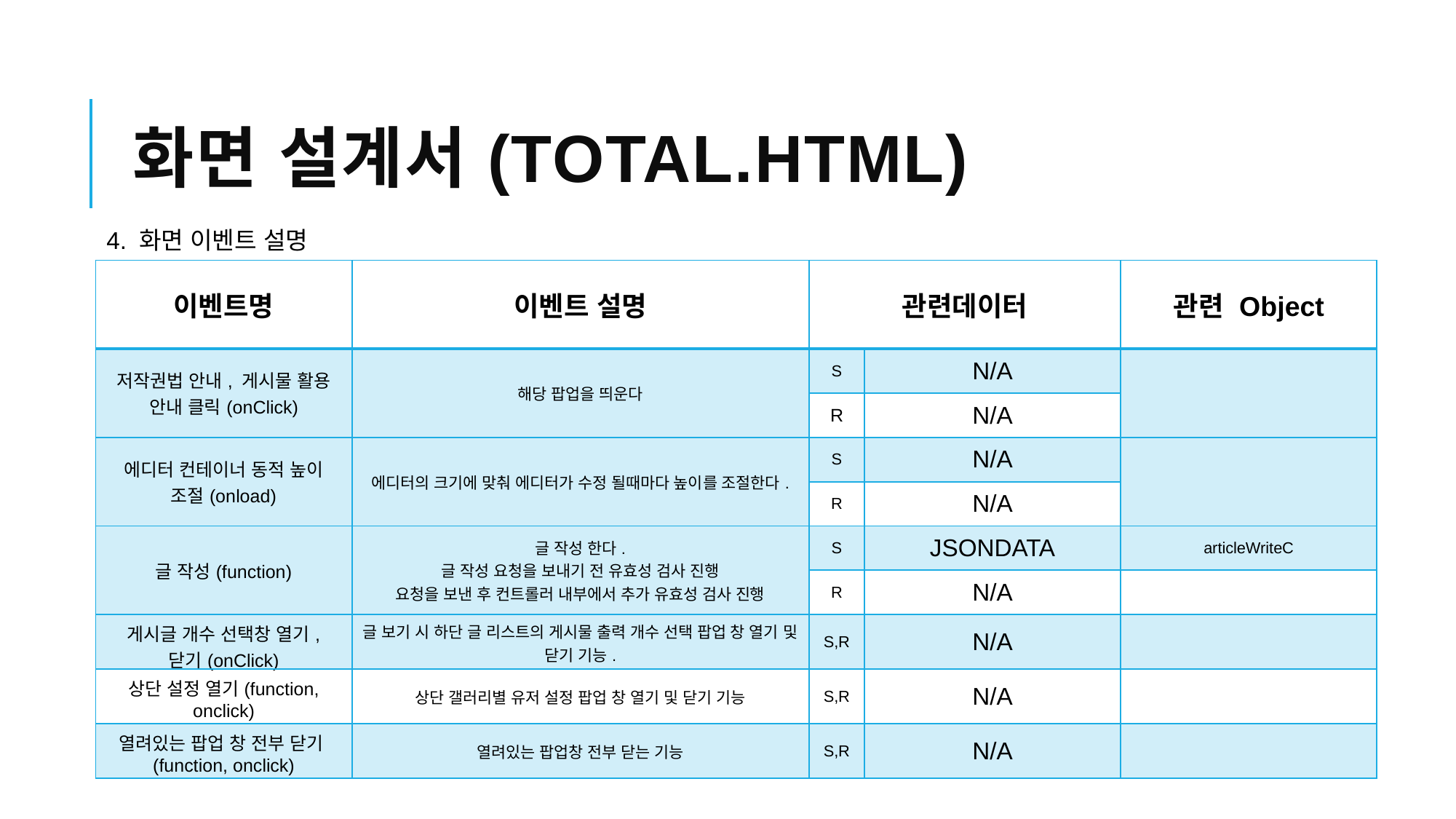

# 화면 설계서(total.html)
4. 화면 이벤트 설명
| 이벤트명 | 이벤트 설명 | 관련데이터 |  | 관련 Object |
| --- | --- | --- | --- | --- |
| 저작권법 안내, 게시물 활용 안내 클릭(onClick) | 해당 팝업을 띄운다 | S | N/A |  |
|  |  | R | N/A |  |
| 에디터 컨테이너 동적 높이 조절(onload) | 에디터의 크기에 맞춰 에디터가 수정 될때마다 높이를 조절한다. | S | N/A |  |
|  |  | R | N/A |  |
| 글 작성(function) | 글 작성 한다. 글 작성 요청을 보내기 전 유효성 검사 진행 요청을 보낸 후 컨트롤러 내부에서 추가 유효성 검사 진행 | S | JSONDATA | articleWriteC |
|  |  | R | N/A |  |
| 게시글 개수 선택창 열기, 닫기(onClick) | 글 보기 시 하단 글 리스트의 게시물 출력 개수 선택 팝업 창 열기 및 닫기 기능. | S,R | N/A |  |
| 상단 설정 열기(function, onclick) | 상단 갤러리별 유저 설정 팝업 창 열기 및 닫기 기능 | S,R | N/A |  |
| 열려있는 팝업 창 전부 닫기(function, onclick) | 열려있는 팝업창 전부 닫는 기능 | S,R | N/A |  |